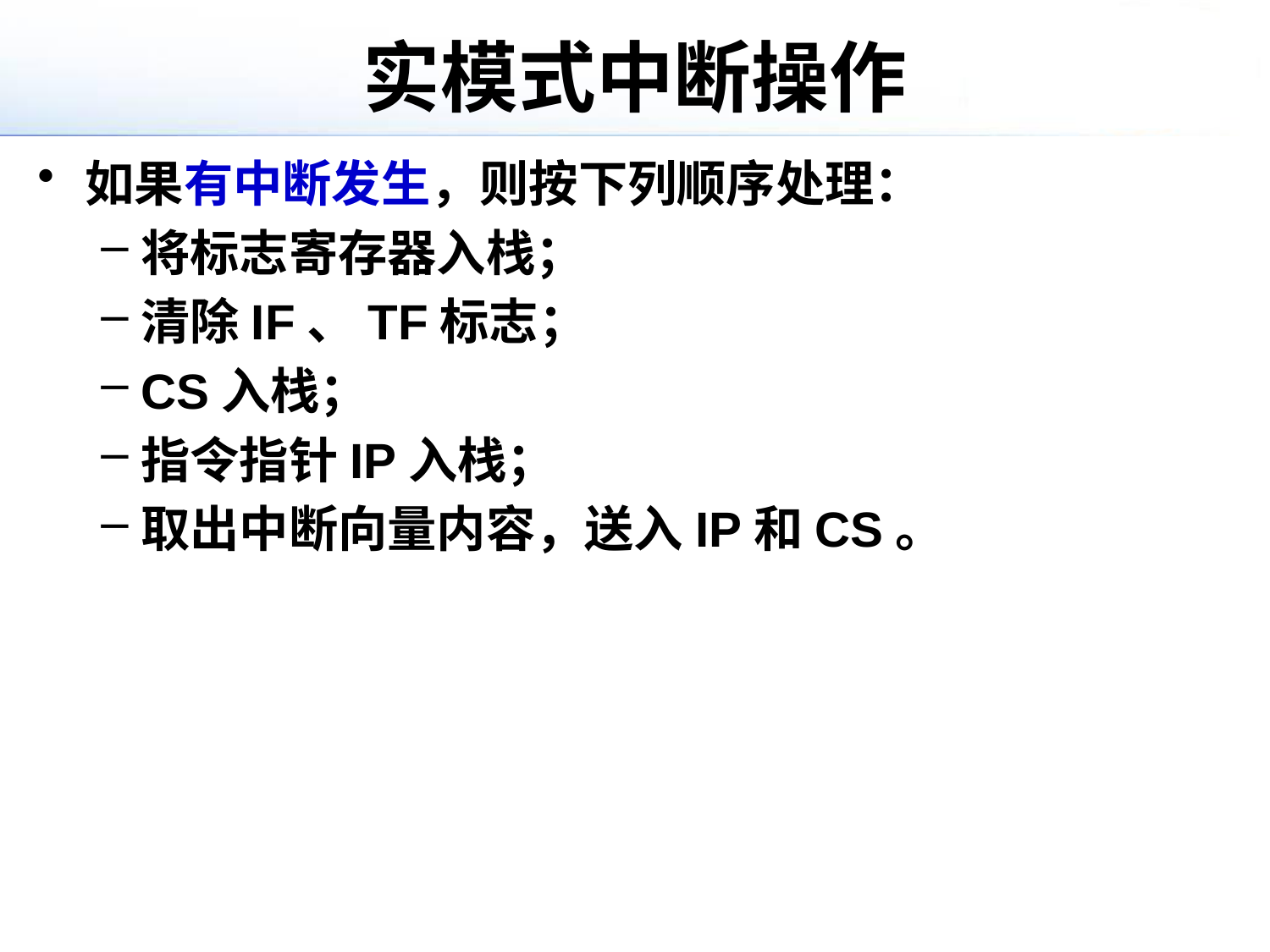

# 实模式中断操作
如果有中断发生，则按下列顺序处理：
将标志寄存器入栈；
清除IF、TF标志；
CS入栈；
指令指针IP入栈；
取出中断向量内容，送入IP和CS。